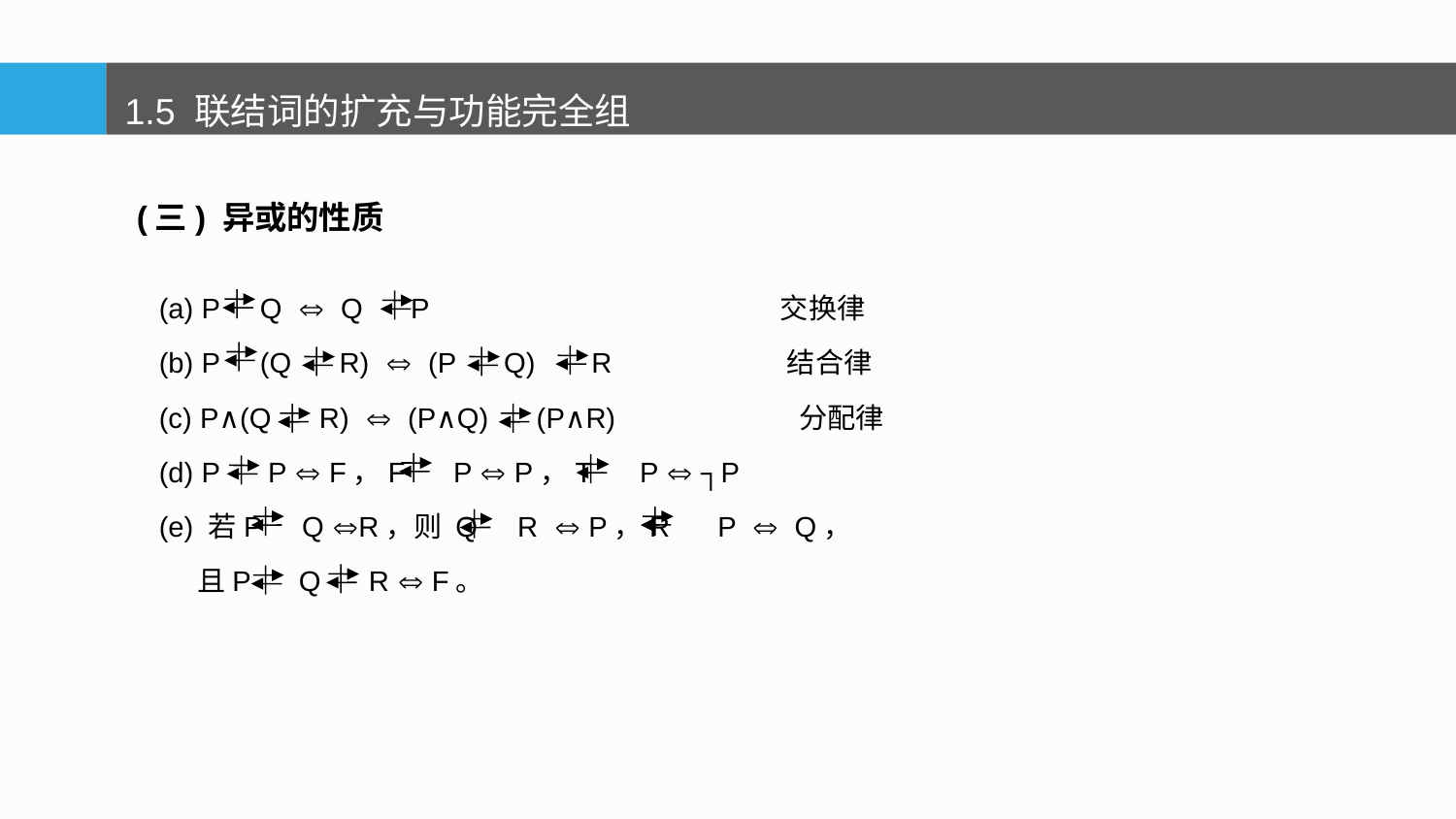

1.5 联结词的扩充与功能完全组

(三) 异或的性质
(a) P     Q  ⇔  Q      P                                           交换律
(b) P     (Q      R)  ⇔  (P      Q)       R                     结合律
(c) P∧(Q      R)  ⇔  (P∧Q)      (P∧R)                      分配律
(d) P      P ⇔ F，F      P ⇔ P，T      P ⇔ ┐P
(e) 若P     Q ⇔R，则 Q     R  ⇔ P，R      P  ⇔  Q，
     且P      Q      R ⇔ F。